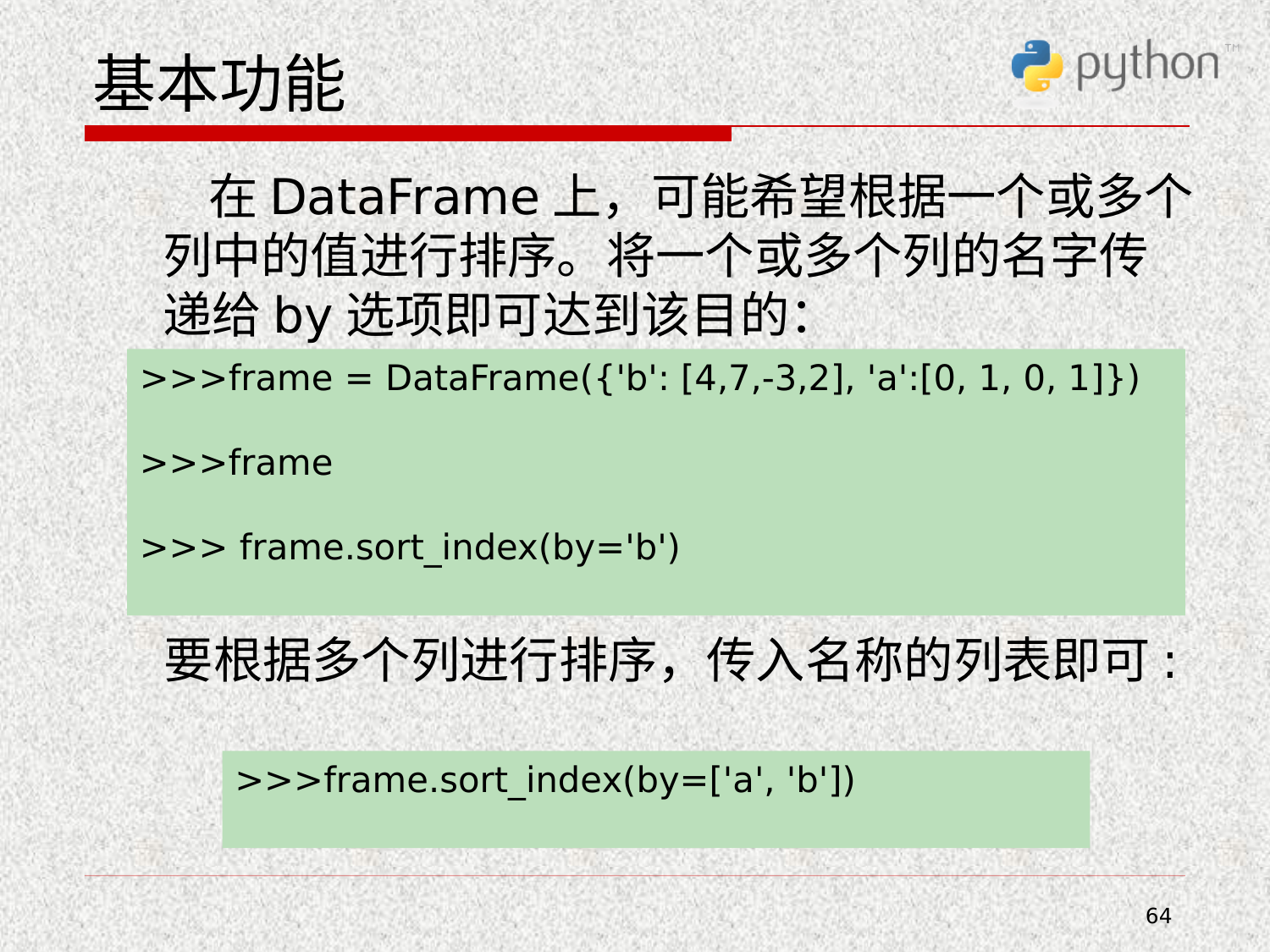

# 基本功能
         在DataFrame上，可能希望根据一个或多个列中的值进行排序。将一个或多个列的名字传递给by选项即可达到该目的：

     要根据多个列进行排序，传入名称的列表即可:

>>>frame = DataFrame({'b': [4,7,-3,2], 'a':[0, 1, 0, 1]})

>>>frame

>>> frame.sort_index(by='b')

>>>frame.sort_index(by=['a', 'b'])

64